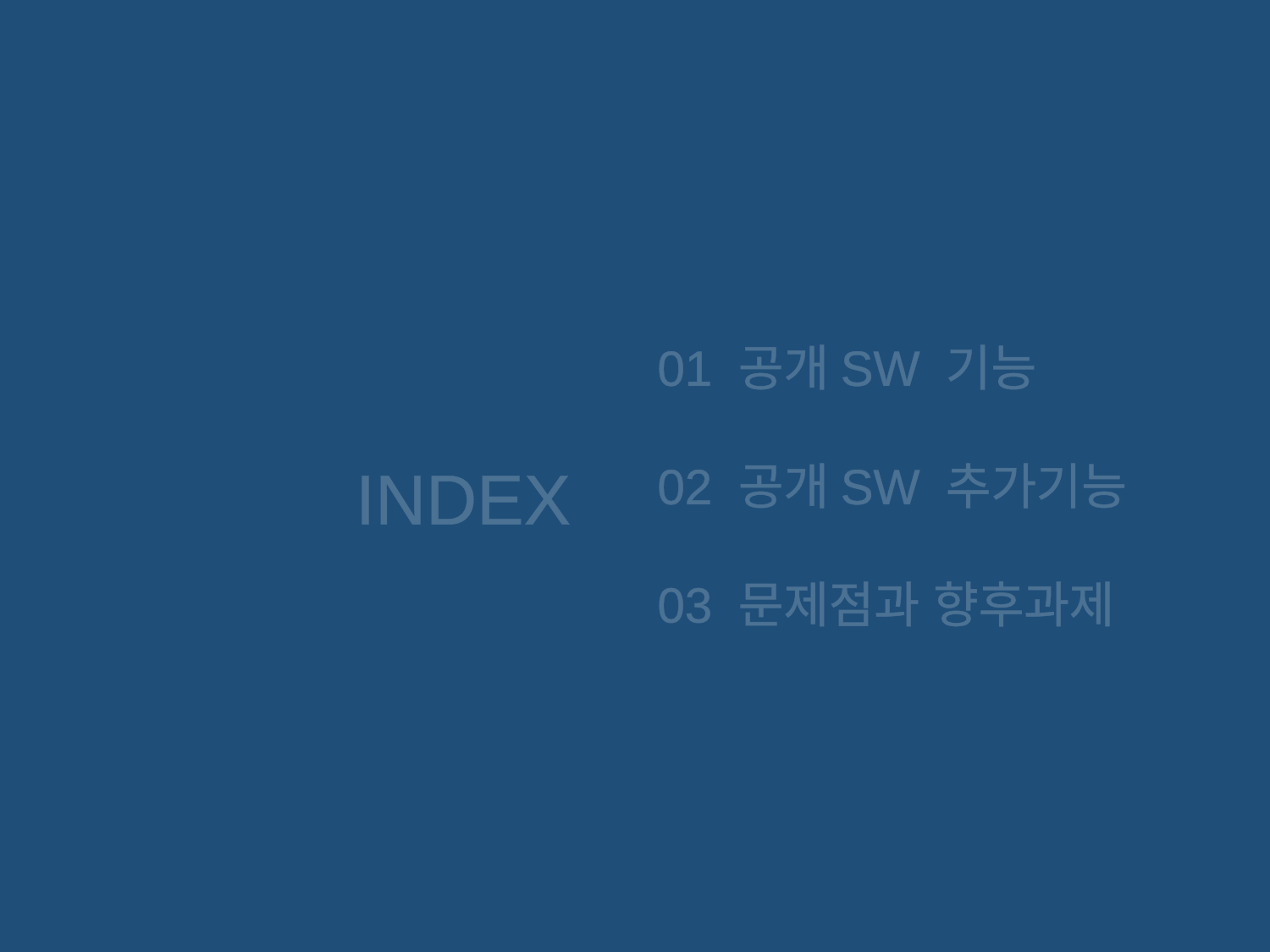

01 공개SW 기능

02 공개SW 추가기능

03 문제점과 향후과제
INDEX
공학도를 위한 경력설계